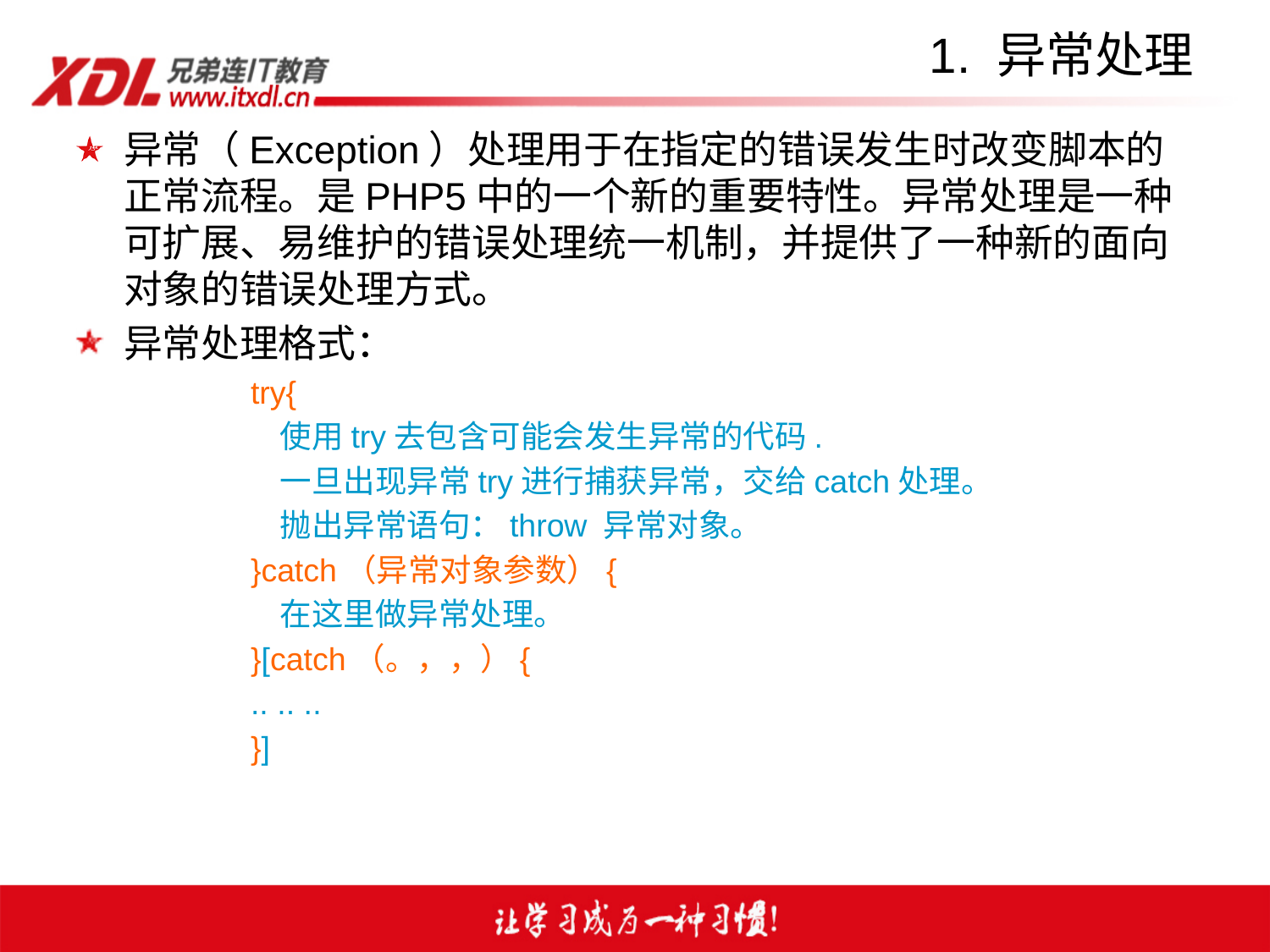

# 1. 异常处理
异常（Exception）处理用于在指定的错误发生时改变脚本的正常流程。是PHP5中的一个新的重要特性。异常处理是一种可扩展、易维护的错误处理统一机制，并提供了一种新的面向对象的错误处理方式。
异常处理格式：
 		try{
     		   使用try去包含可能会发生异常的代码.
     		   一旦出现异常try进行捕获异常，交给catch处理。
     		   抛出异常语句：throw 异常对象。
  		}catch（异常对象参数）{
     		   在这里做异常处理。
  		}[catch（。，，）{
     		.. .. ..
  		}]